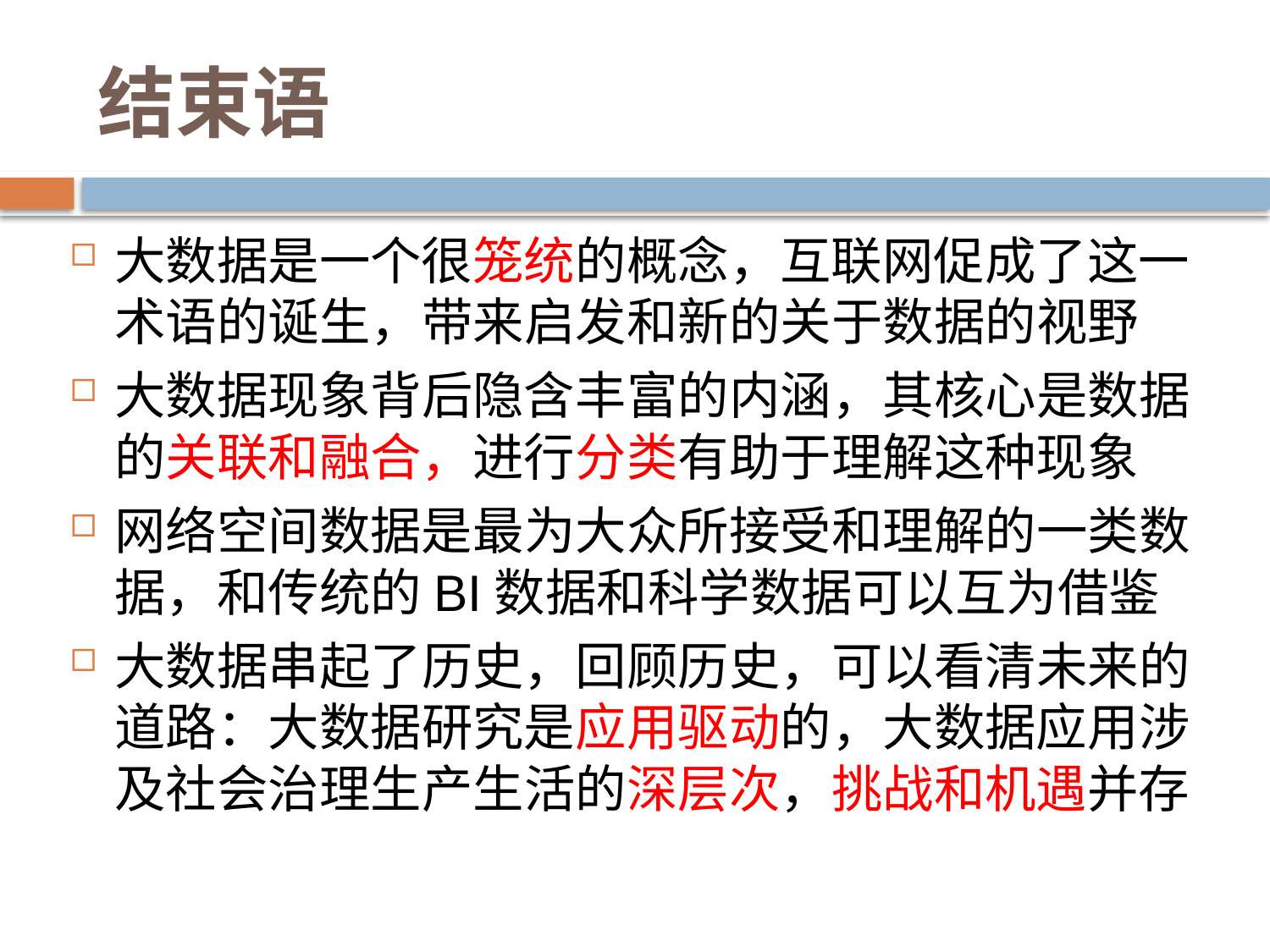

# 结束语
大数据是一个很笼统的概念，互联网促成了这一术语的诞生，带来启发和新的关于数据的视野
大数据现象背后隐含丰富的内涵，其核心是数据的关联和融合，进行分类有助于理解这种现象
网络空间数据是最为大众所接受和理解的一类数据，和传统的BI数据和科学数据可以互为借鉴
大数据串起了历史，回顾历史，可以看清未来的道路：大数据研究是应用驱动的，大数据应用涉及社会治理生产生活的深层次，挑战和机遇并存